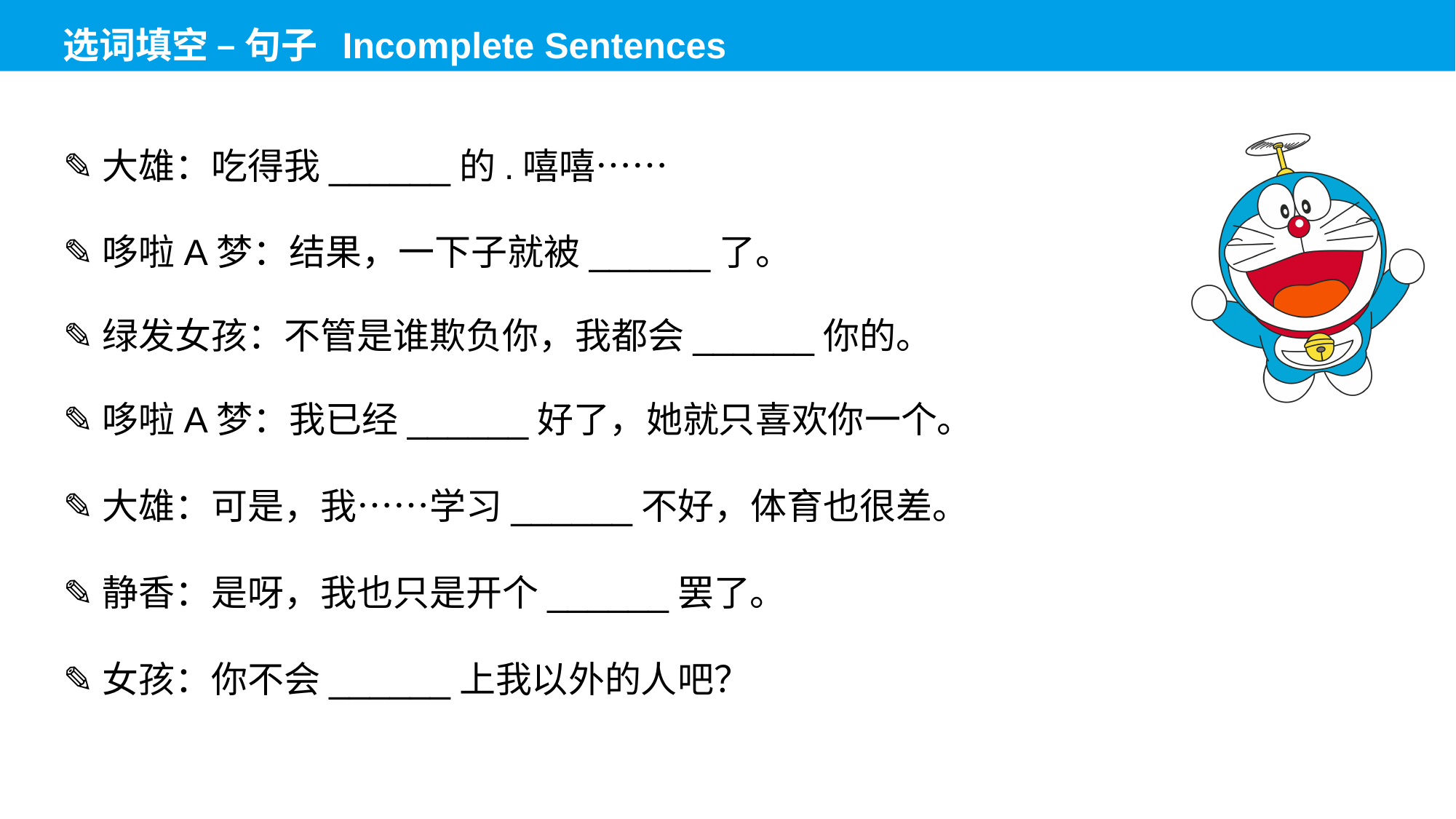

✎大雄：吃得我______的.嘻嘻……
✎哆啦A梦：结果，一下子就被______了。
✎绿发女孩：不管是谁欺负你，我都会______你的。
✎哆啦A梦：我已经______好了，她就只喜欢你一个。
✎大雄：可是，我……学习______不好，体育也很差。
✎静香：是呀，我也只是开个______罢了。
✎女孩：你不会______上我以外的人吧？